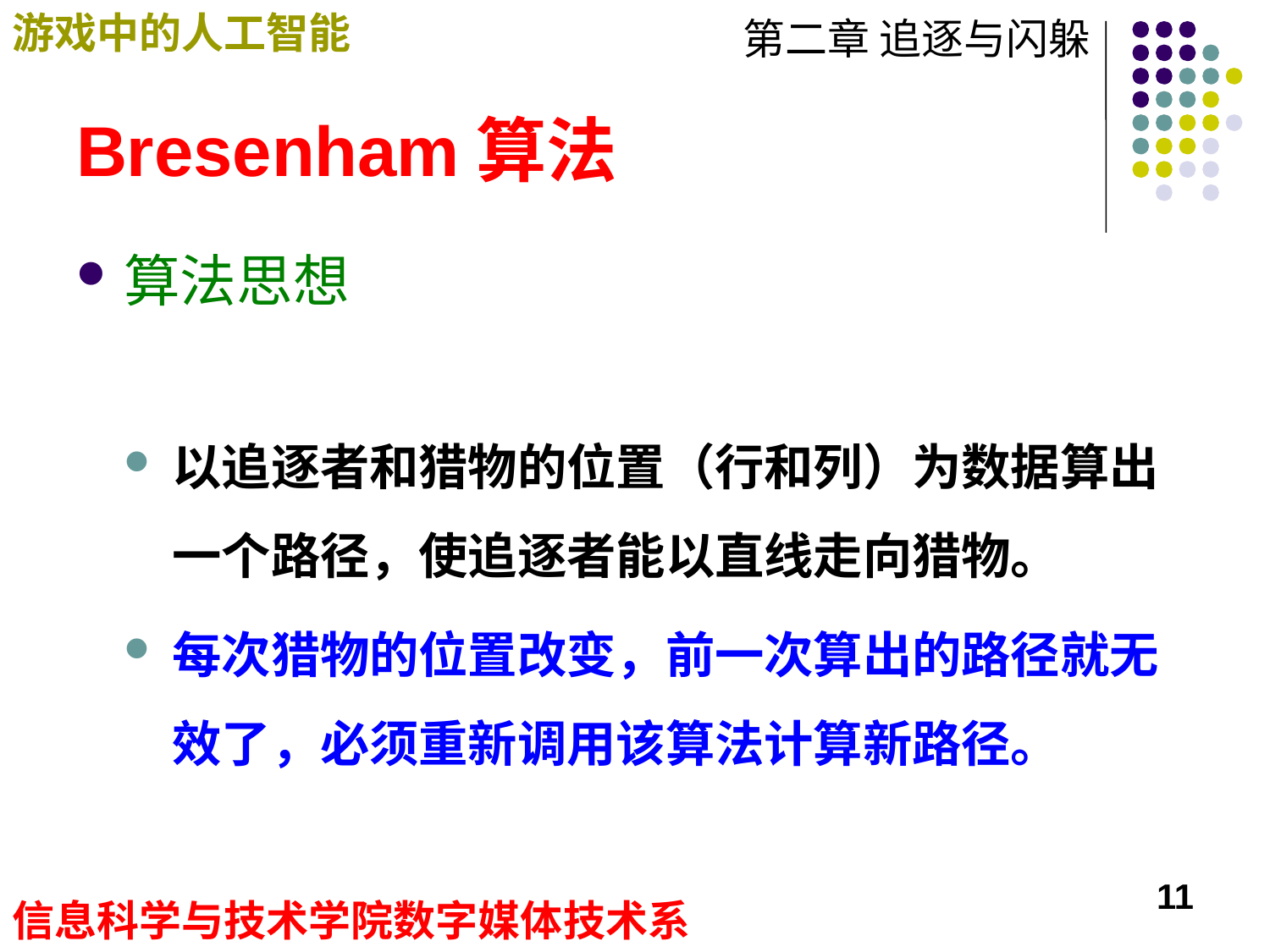

# Bresenham算法
算法思想

以追逐者和猎物的位置（行和列）为数据算出一个路径，使追逐者能以直线走向猎物。
每次猎物的位置改变，前一次算出的路径就无效了，必须重新调用该算法计算新路径。
11